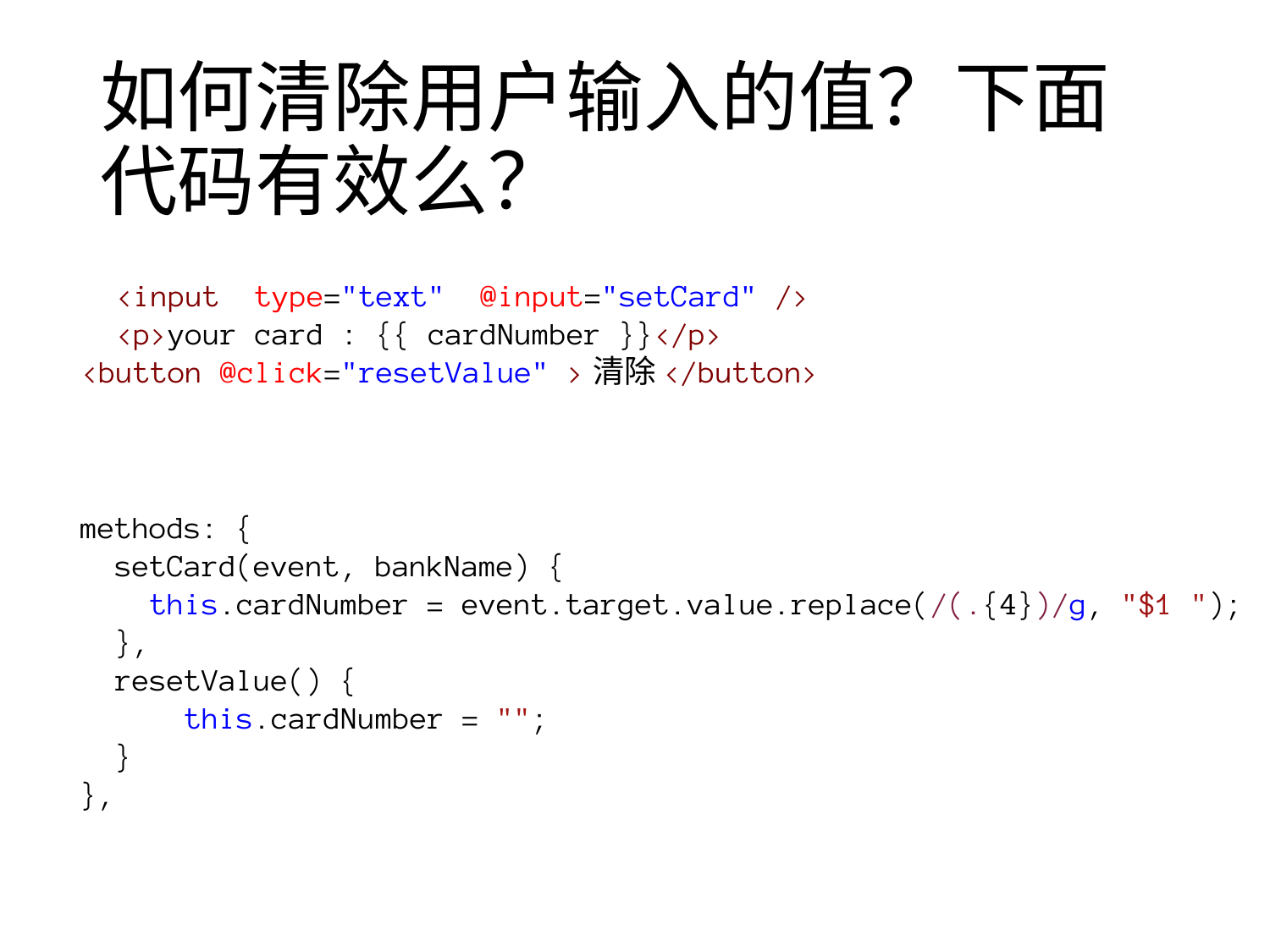

# 如何清除用户输入的值？下面代码有效么？
      <input  type="text"  @input="setCard" />
      <p>your card : {{ cardNumber }}</p>
    <button @click="resetValue" >清除</button>
  methods: {
    setCard(event, bankName) {
      this.cardNumber = event.target.value.replace(/(.{4})/g, "$1 ");
    },
    resetValue() {
        this.cardNumber = "";
    }
  },